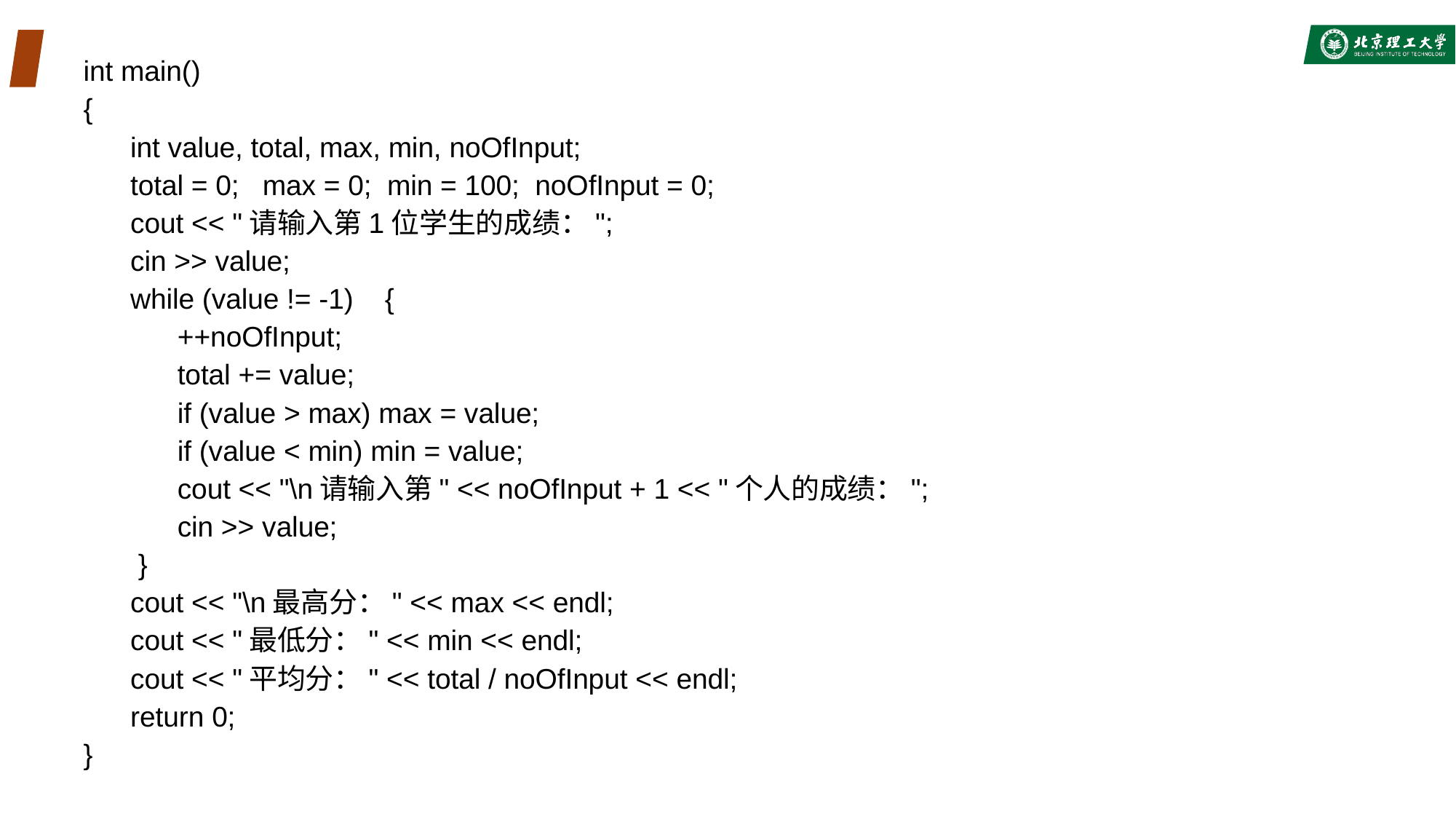

#
int main()
{
      int value, total, max, min, noOfInput;
      total = 0;   max = 0;  min = 100;  noOfInput = 0;
      cout << "请输入第1位学生的成绩：";
      cin >> value;
      while (value != -1)    {
            ++noOfInput;
            total += value;
            if (value > max) max = value;
            if (value < min) min = value;
            cout << "\n请输入第" << noOfInput + 1 << "个人的成绩：";
            cin >> value;
       }
      cout << "\n最高分：" << max << endl;
      cout << "最低分：" << min << endl;
      cout << "平均分：" << total / noOfInput << endl;
      return 0;
}